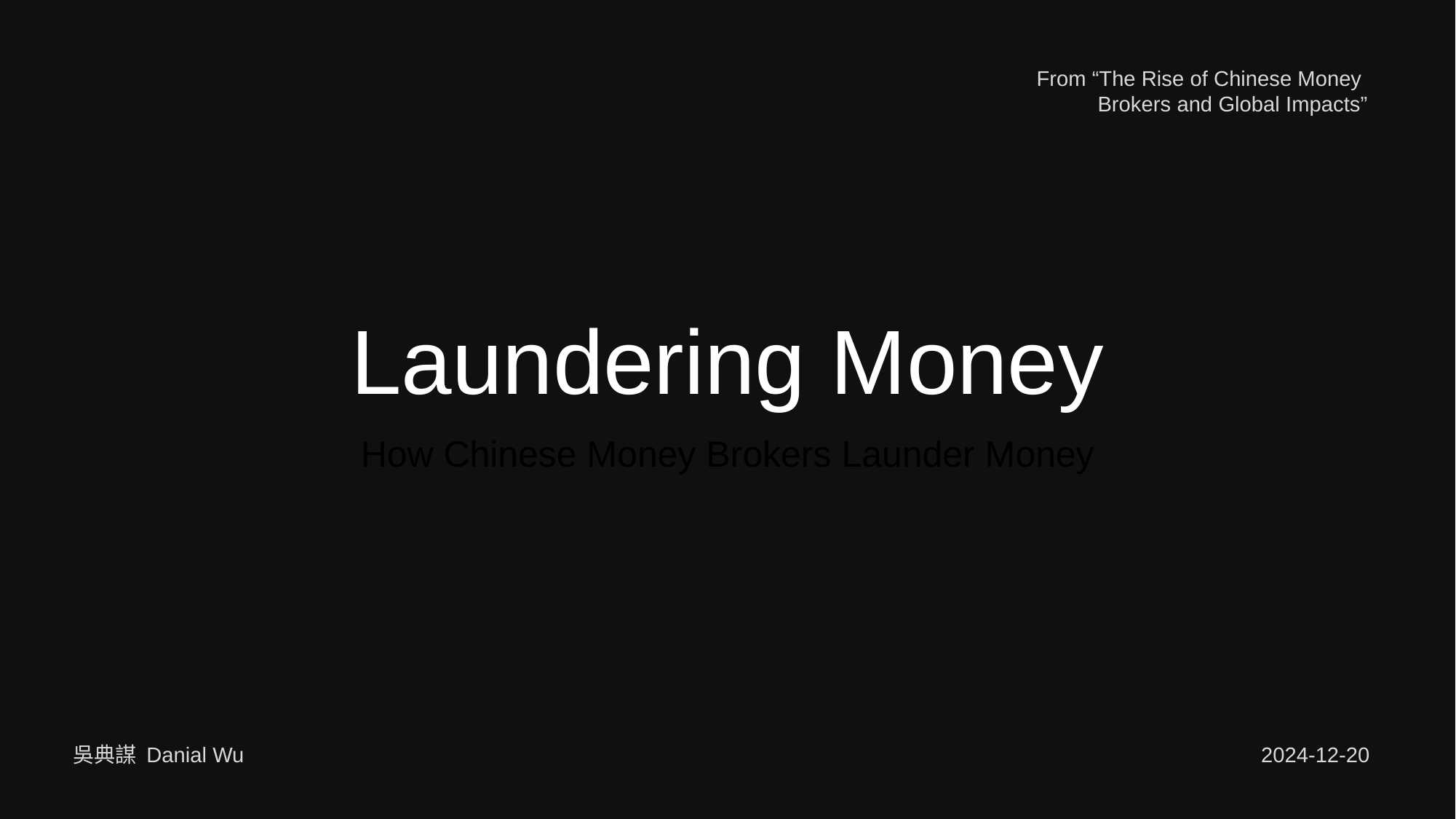

From “The Rise of Chinese Money
Brokers and Global Impacts”
# Laundering Money
How Chinese Money Brokers Launder Money
吳典謀 Danial Wu
2024-12-20